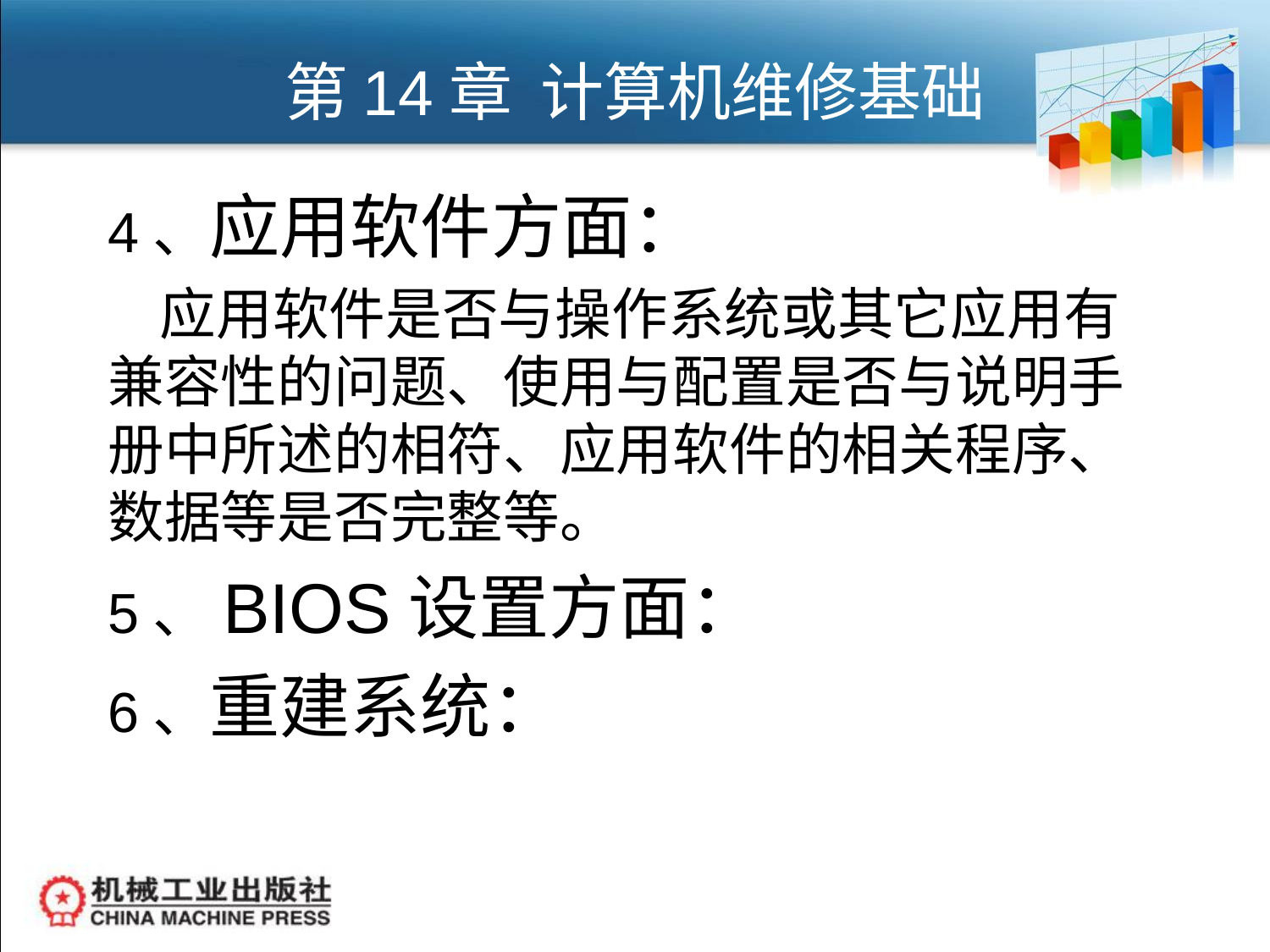

# 第14章  计算机维修基础
4、应用软件方面：
   应用软件是否与操作系统或其它应用有兼容性的问题、使用与配置是否与说明手册中所述的相符、应用软件的相关程序、数据等是否完整等。
5、BIOS设置方面：
6、重建系统：